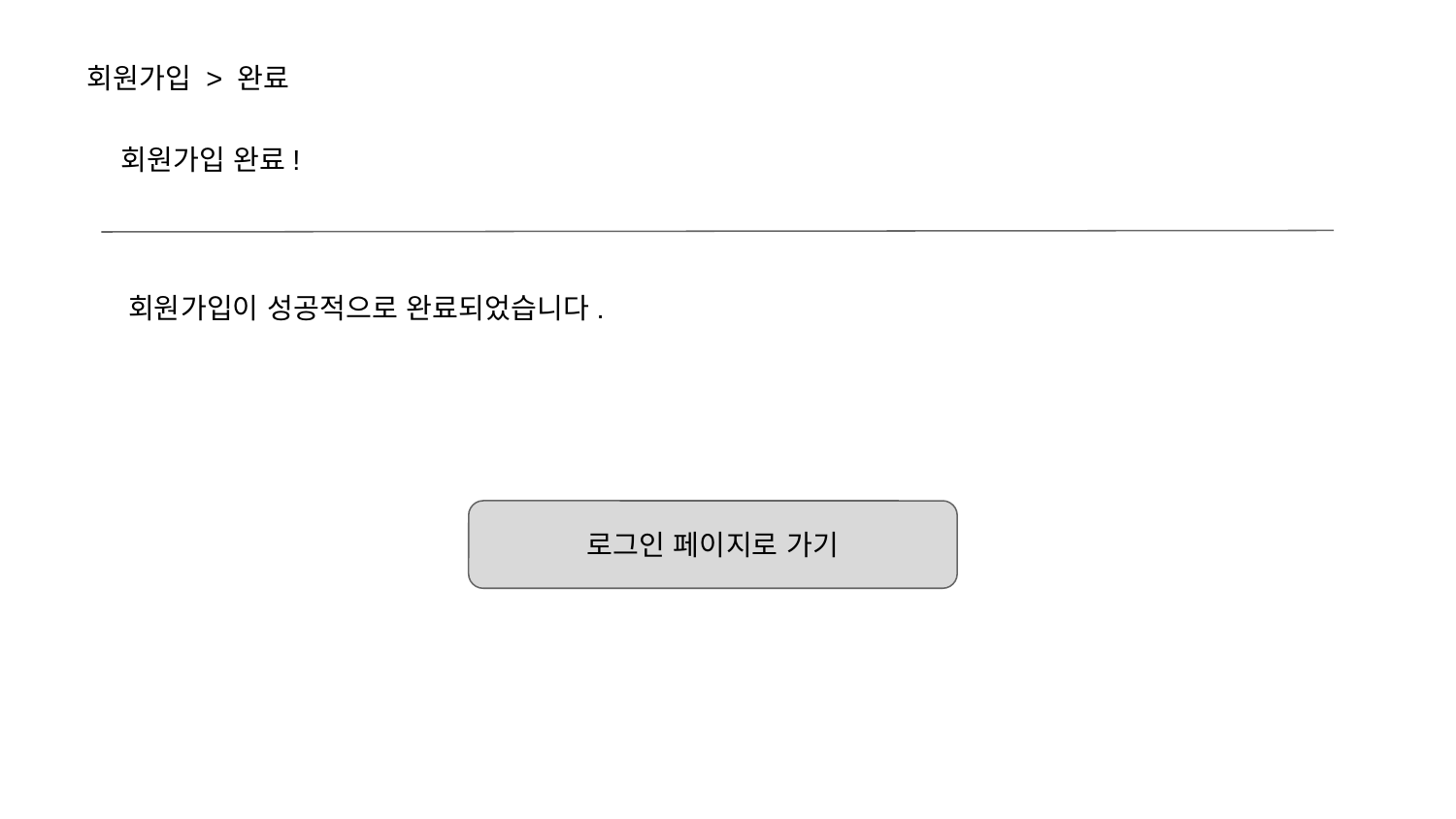

회원가입 > 완료
회원가입 완료!
회원가입이 성공적으로 완료되었습니다.
로그인 페이지로 가기